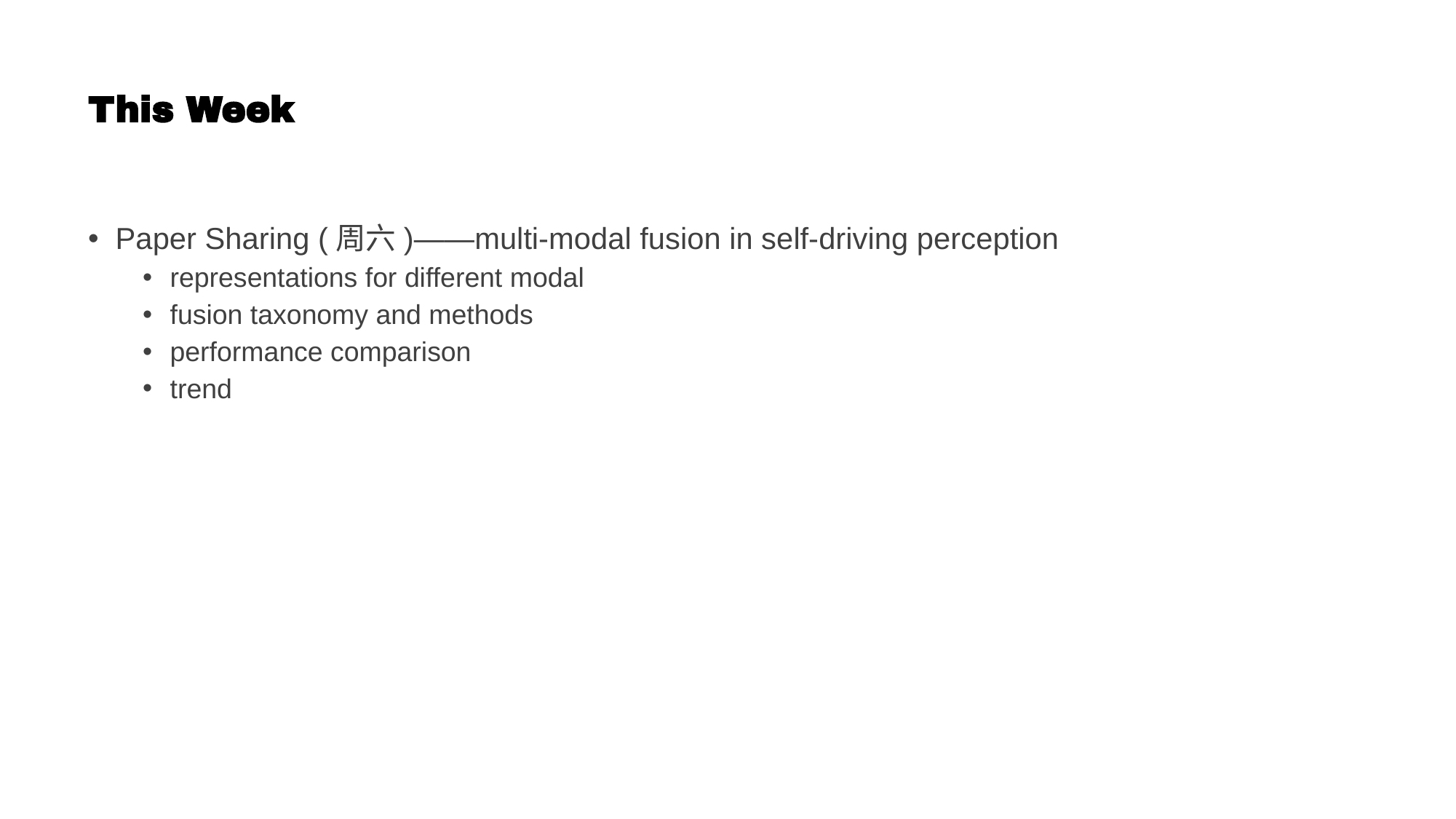

# This Week
Paper Sharing (周六)——multi-modal fusion in self-driving perception
representations for different modal
fusion taxonomy and methods
performance comparison
trend